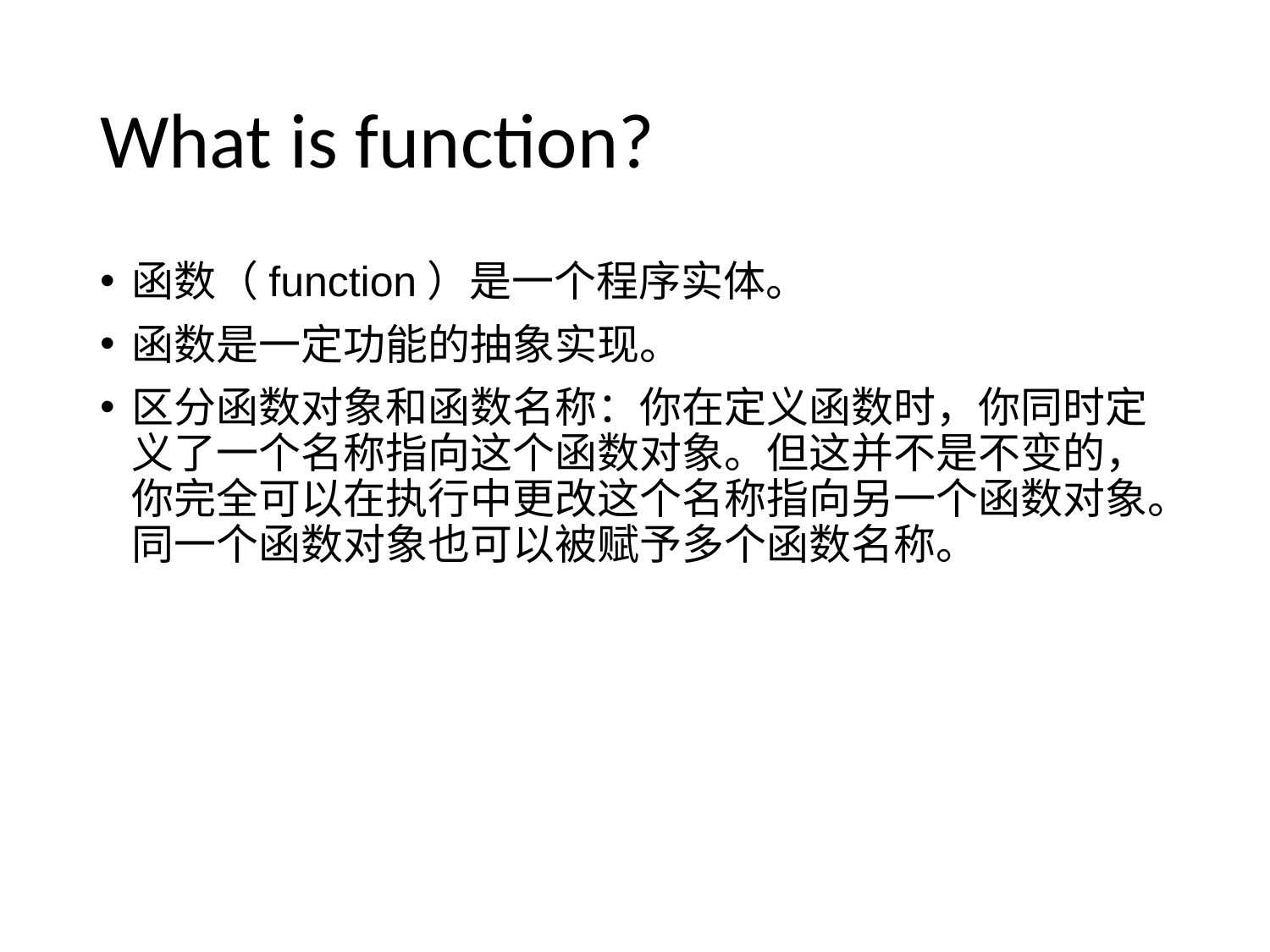

# What is function?
函数（function）是一个程序实体。
函数是一定功能的抽象实现。
区分函数对象和函数名称：你在定义函数时，你同时定义了一个名称指向这个函数对象。但这并不是不变的，你完全可以在执行中更改这个名称指向另一个函数对象。同一个函数对象也可以被赋予多个函数名称。